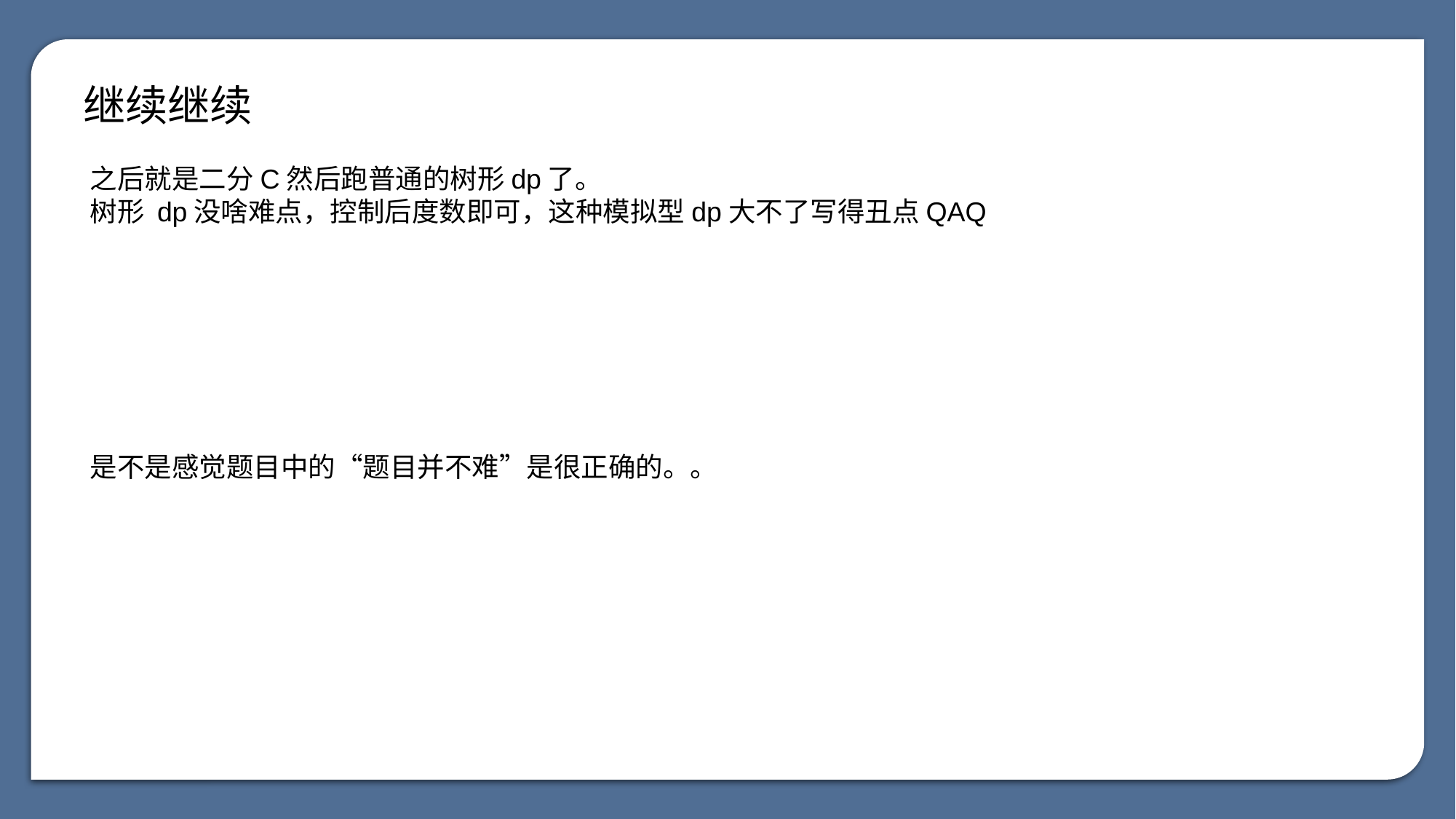

继续继续
之后就是二分C然后跑普通的树形dp了。
树形 dp没啥难点，控制后度数即可，这种模拟型dp大不了写得丑点QAQ
是不是感觉题目中的“题目并不难”是很正确的。。